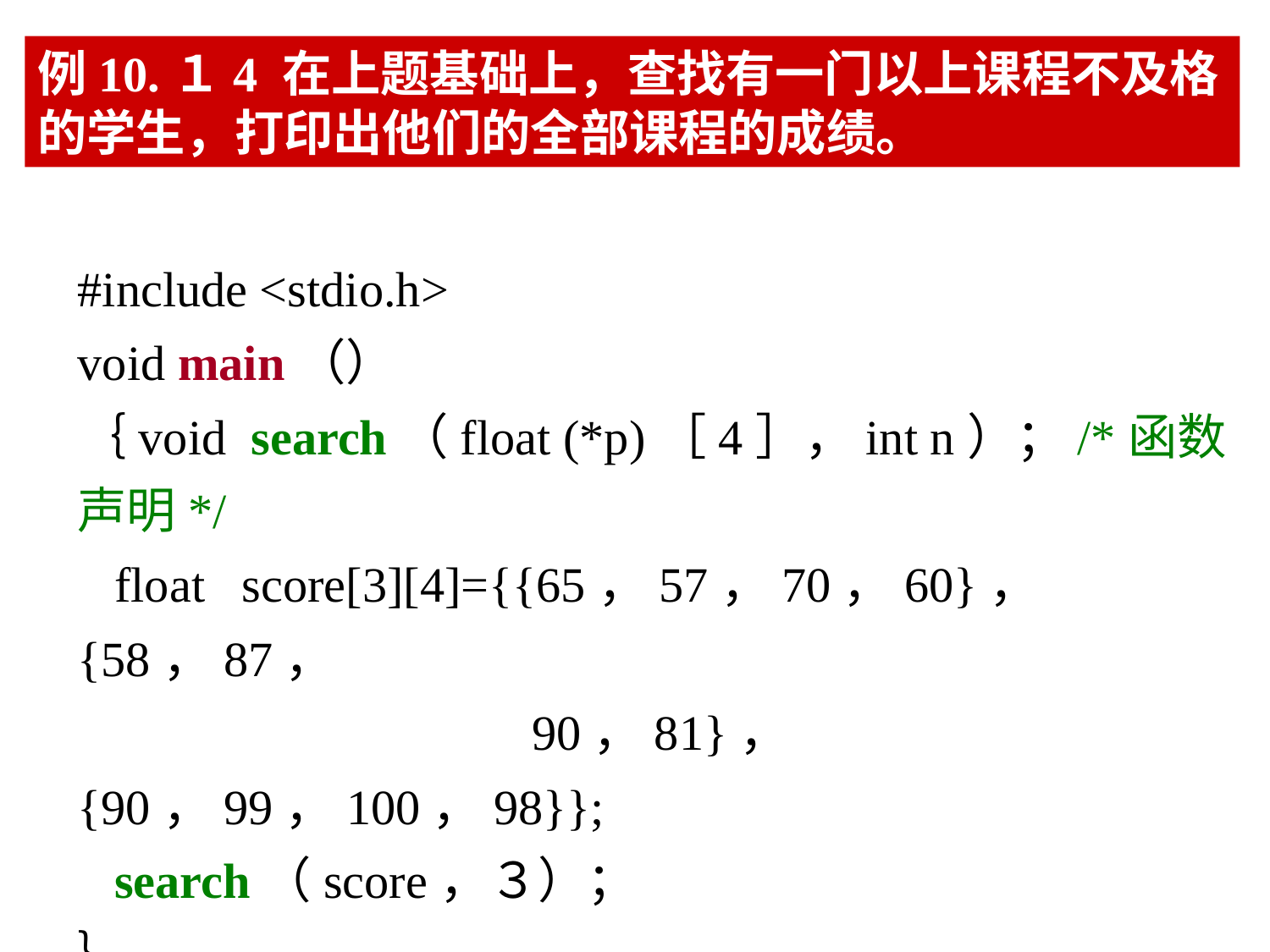

例10.１4 在上题基础上，查找有一门以上课程不及格的学生，打印出他们的全部课程的成绩。
#include <stdio.h>
void main（）
｛void  search（float (*p)［4］，int n）；/*函数声明*/
   float   score[3][4]={{65，57，70，60}，{58，87，
                                     90，81}，{90，99，100，98}};
   search（score，３）；
｝